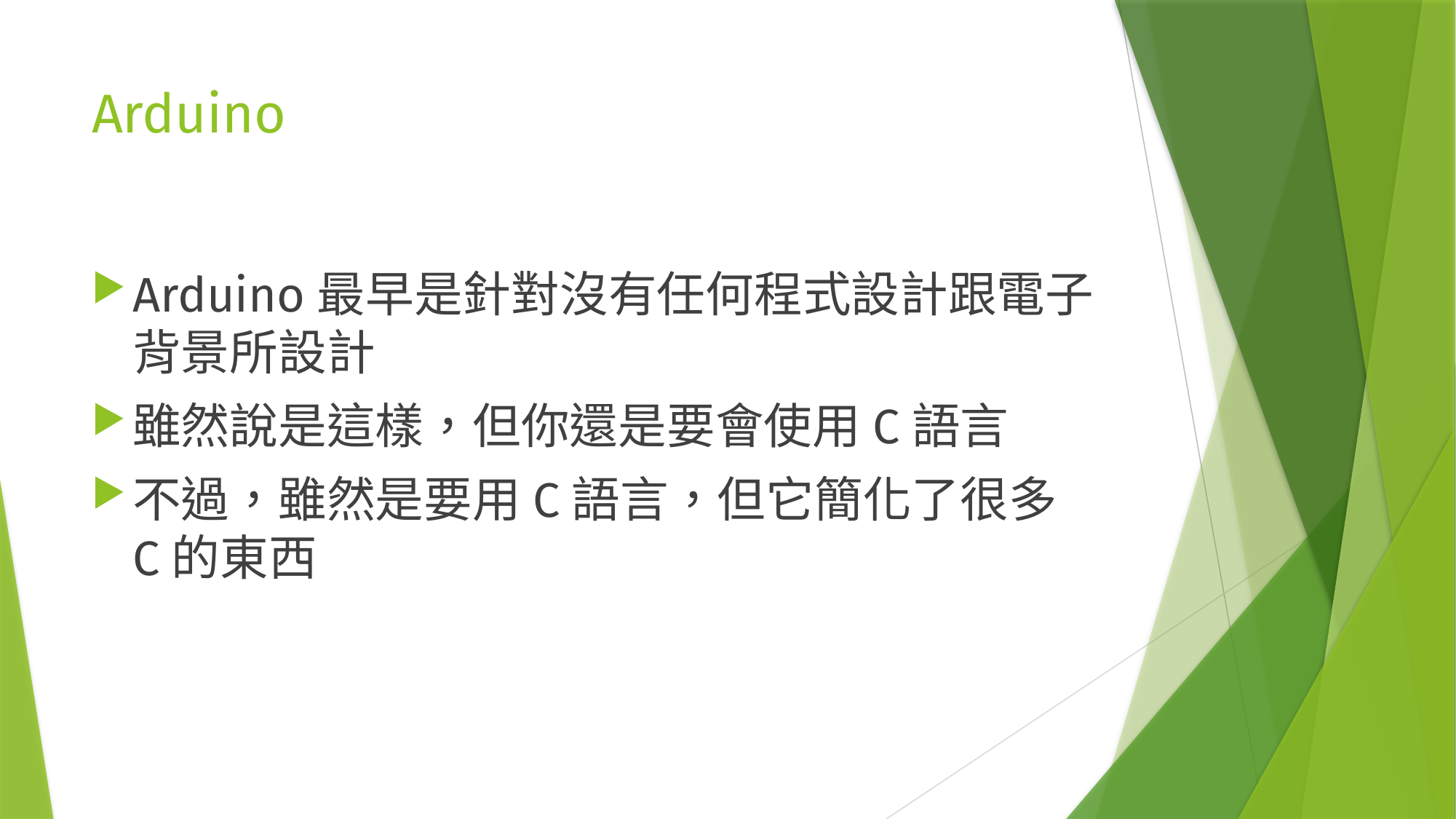

# Arduino
Arduino最早是針對沒有任何程式設計跟電子背景所設計
雖然說是這樣，但你還是要會使用C語言
不過，雖然是要用C語言，但它簡化了很多C的東西